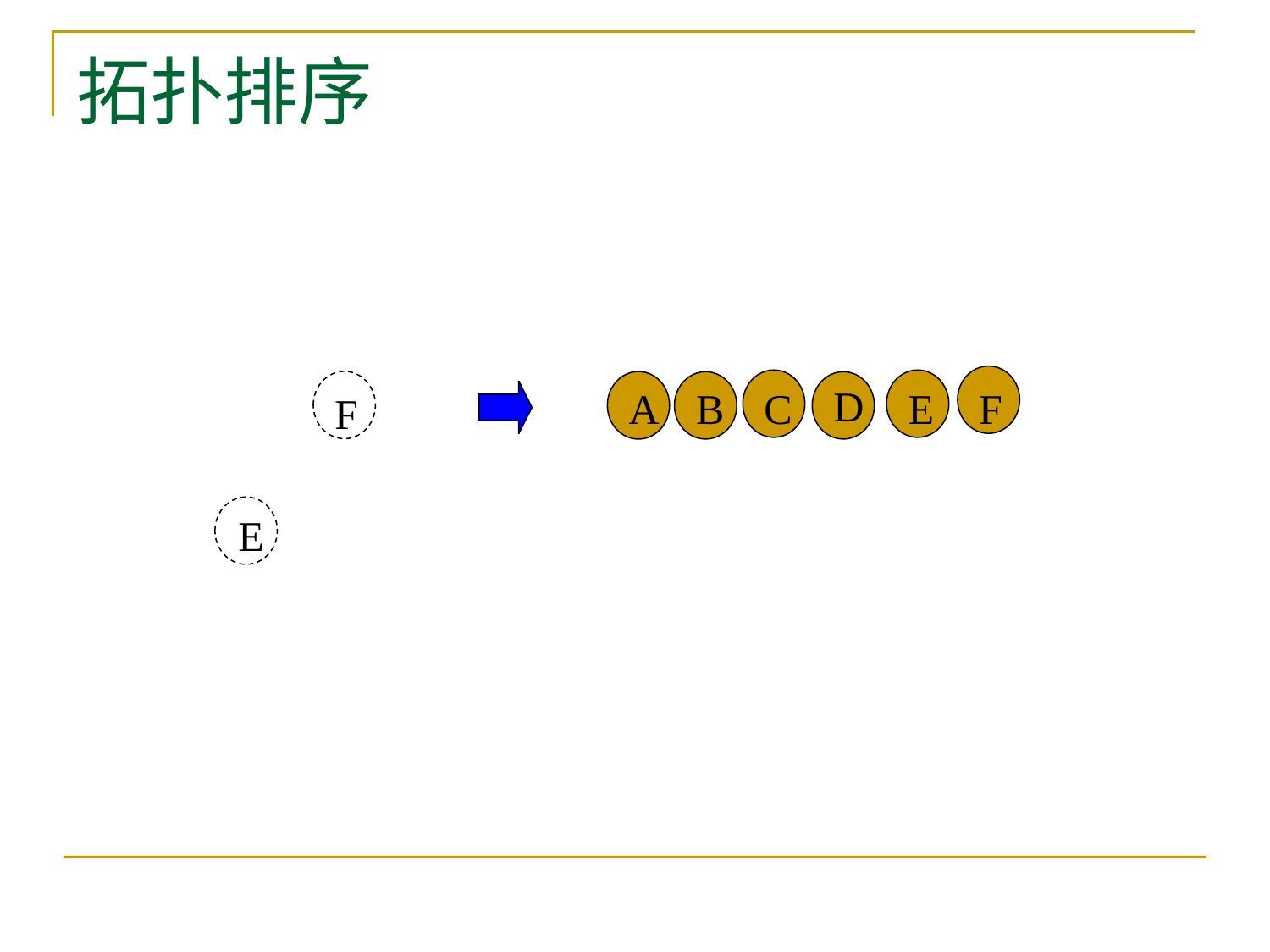

# 拓扑排序

D
A
B
C
E
F
F

E